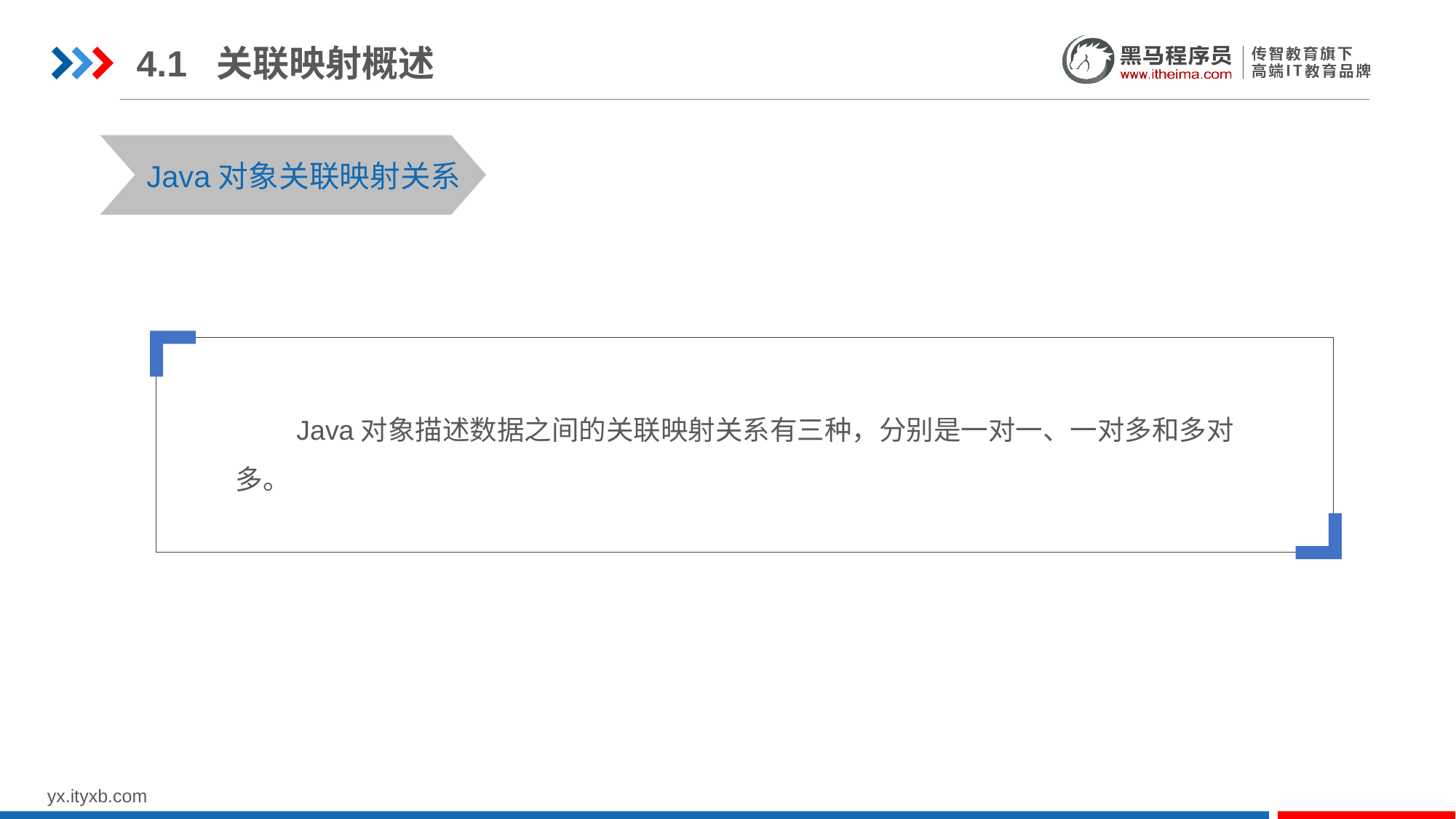

4.1  关联映射概述

STEP  01
STEP  03
Java对象关联映射关系

        Java对象描述数据之间的关联映射关系有三种，分别是一对一、一对多和多对多。